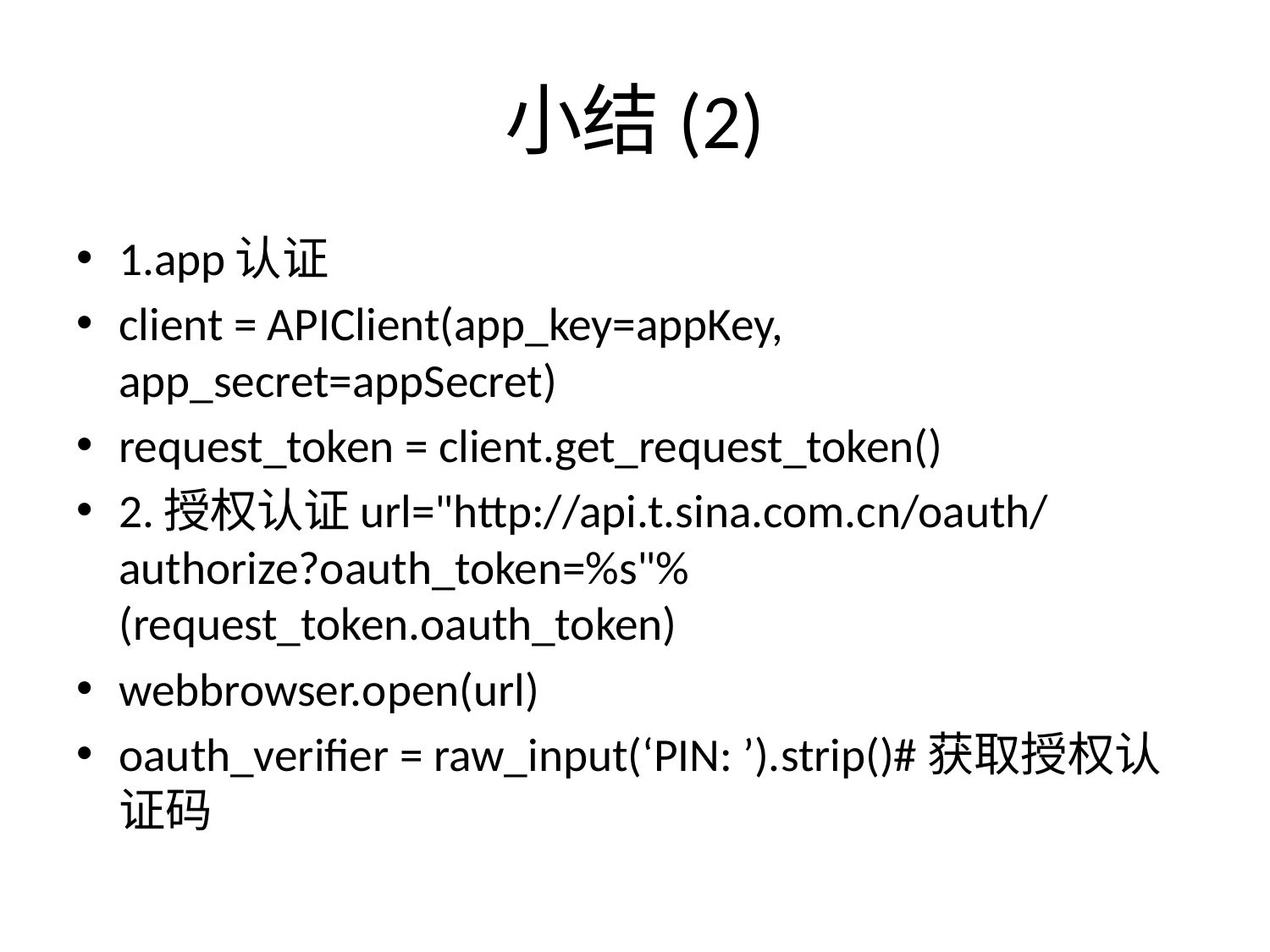

# 小结(2)
1.app认证
client = APIClient(app_key=appKey, app_secret=appSecret)
request_token = client.get_request_token()
2.授权认证url="http://api.t.sina.com.cn/oauth/authorize?oauth_token=%s"%(request_token.oauth_token)
webbrowser.open(url)
oauth_verifier = raw_input(‘PIN: ’).strip()#获取授权认证码